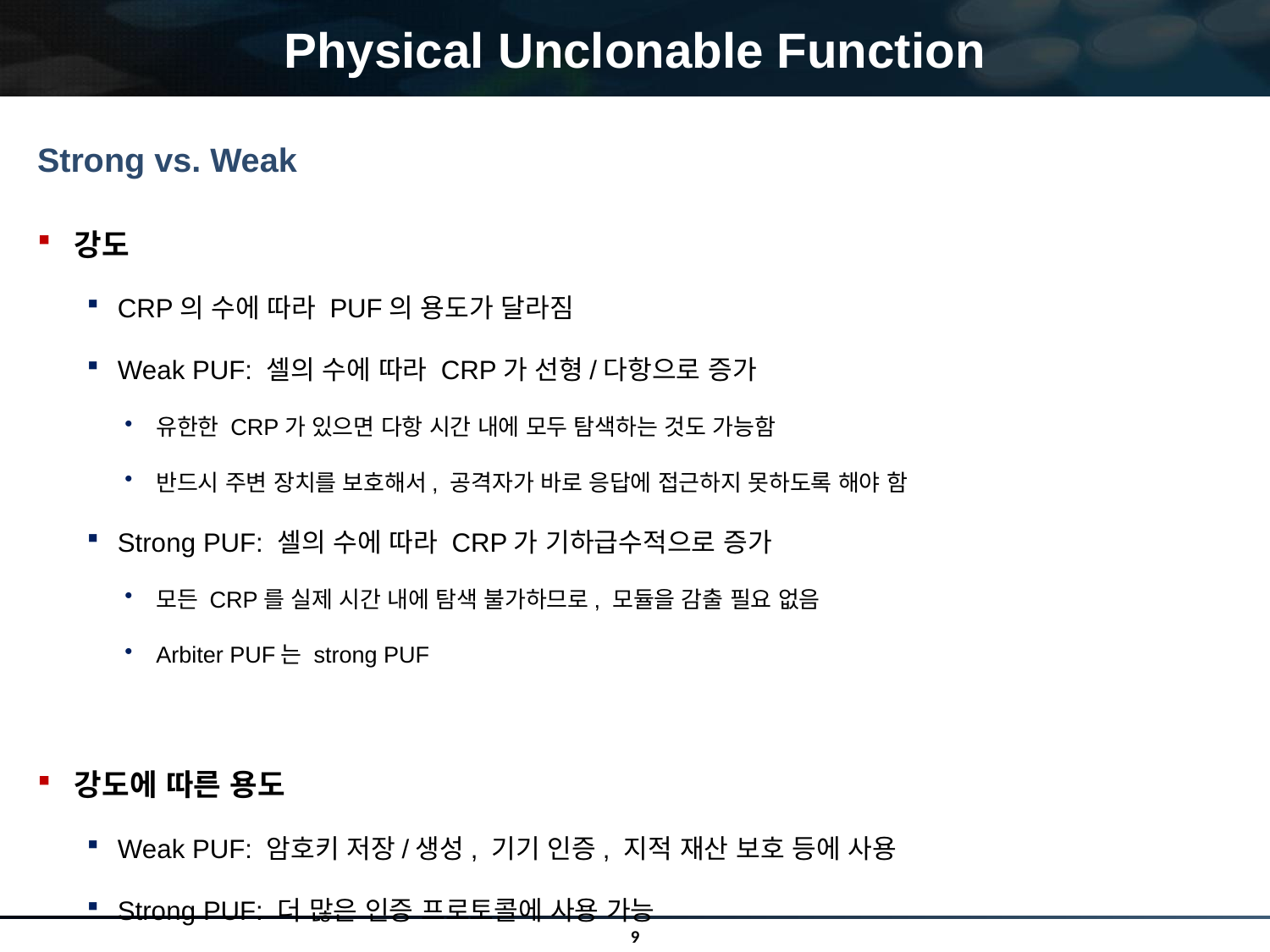

# Physical Unclonable Function
Strong vs. Weak
강도
CRP의 수에 따라 PUF의 용도가 달라짐
Weak PUF: 셀의 수에 따라 CRP가 선형/다항으로 증가
유한한 CRP가 있으면 다항 시간 내에 모두 탐색하는 것도 가능함
반드시 주변 장치를 보호해서, 공격자가 바로 응답에 접근하지 못하도록 해야 함
Strong PUF: 셀의 수에 따라 CRP가 기하급수적으로 증가
모든 CRP를 실제 시간 내에 탐색 불가하므로, 모듈을 감출 필요 없음
Arbiter PUF는 strong PUF

강도에 따른 용도
Weak PUF: 암호키 저장/생성, 기기 인증, 지적 재산 보호 등에 사용
Strong PUF: 더 많은 인증 프로토콜에 사용 가능